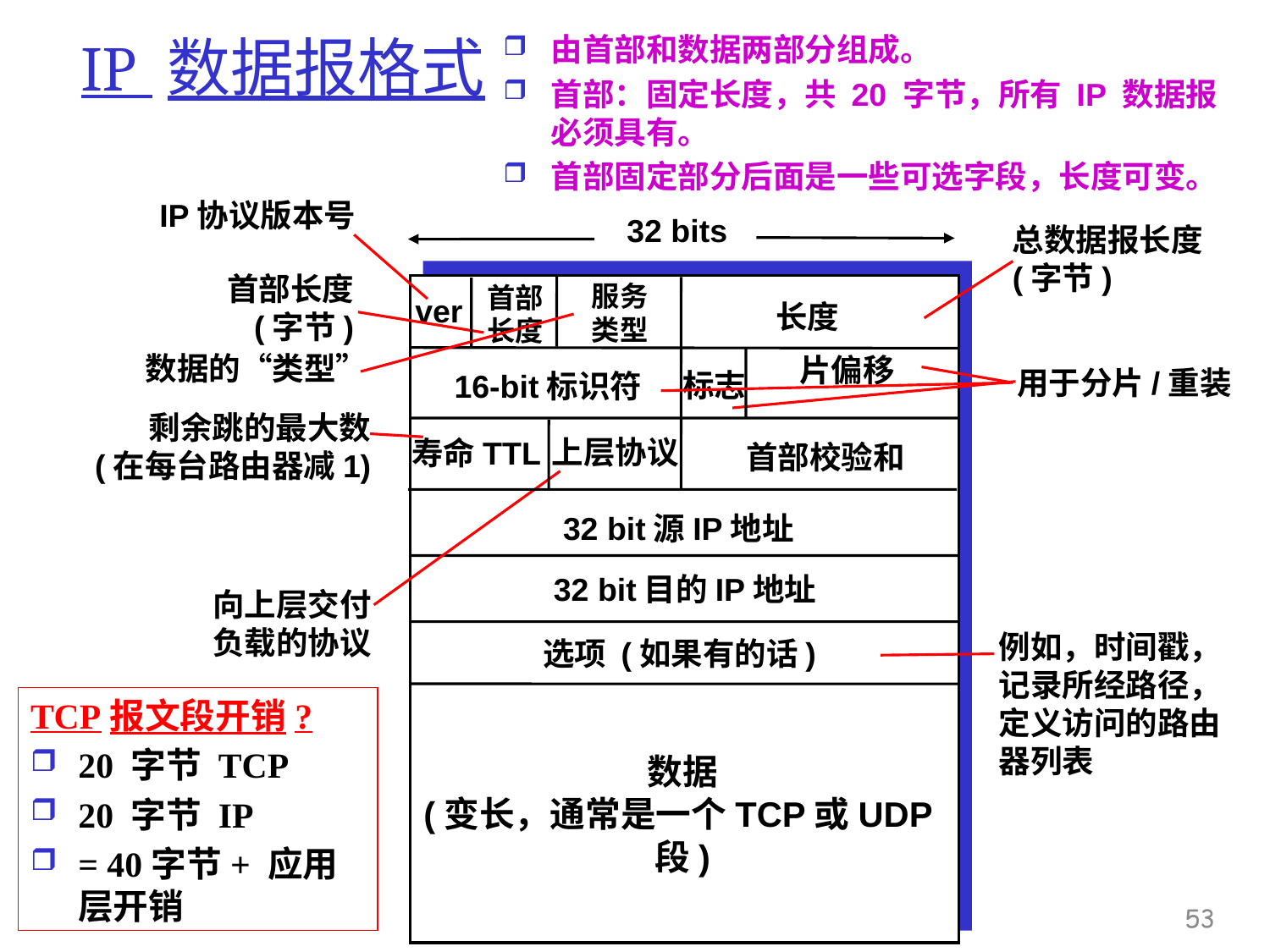

# IP 数据报格式
由首部和数据两部分组成。
首部：固定长度，共 20 字节，所有 IP 数据报必须具有。
首部固定部分后面是一些可选字段，长度可变。
IP协议版本号
32 bits
总数据报长度
(字节)

首部长度
 (字节)
服务
类型
首部
长度

ver
长度

数据的“类型”
片偏移

用于分片/重装
标志
16-bit标识符

剩余跳的最大数
(在每台路由器减1)

上层协议
寿命TTL
首部校验和

32 bit源IP地址

32 bit目的IP地址
向上层交付负载的协议
例如，时间戳，记录所经路径，定义访问的路由器列表

选项 (如果有的话)

TCP报文段开销?
20 字节 TCP
20 字节 IP
= 40字节+ 应用层开销
数据
(变长，通常是一个TCP或UDP段)
53